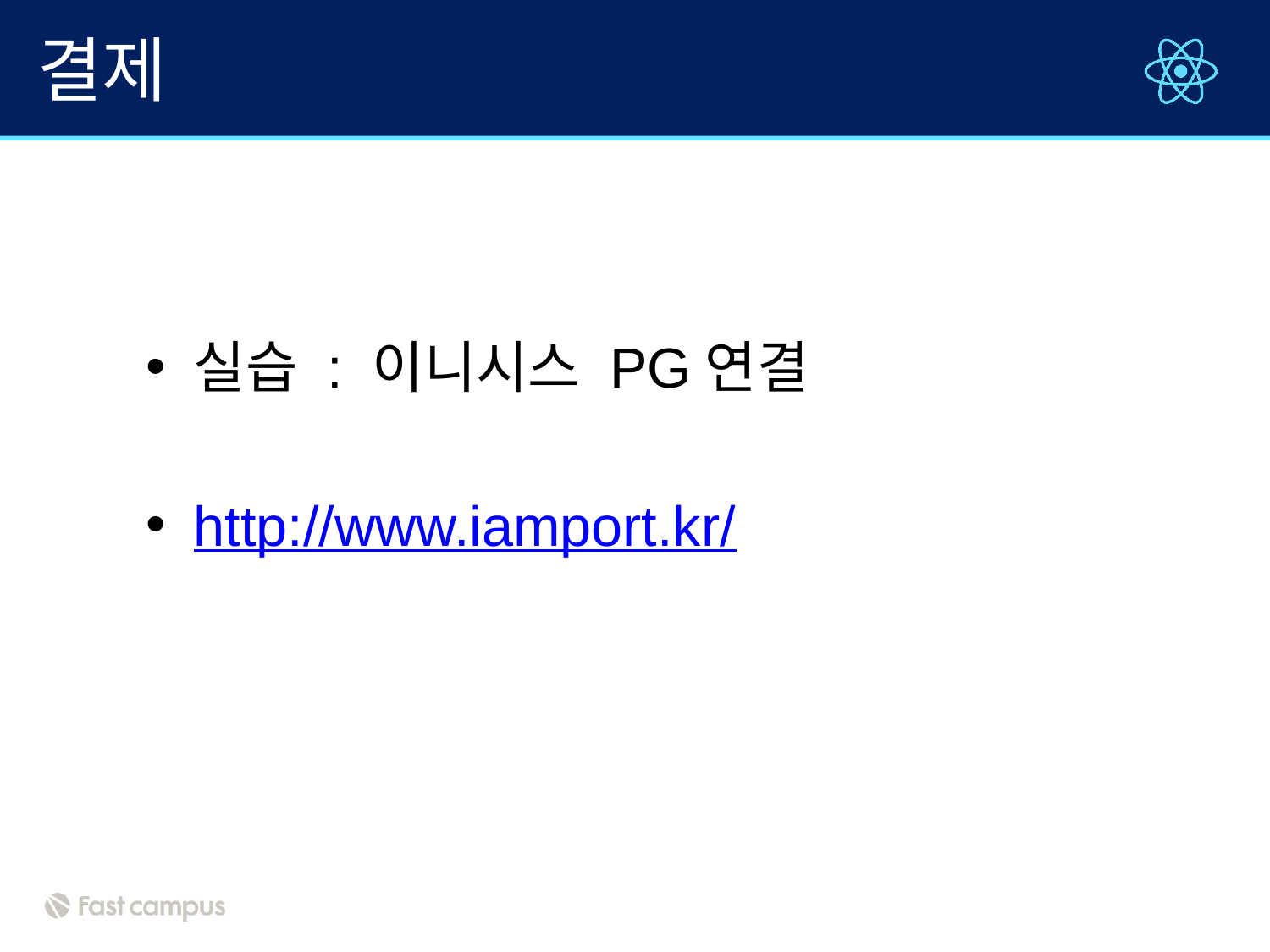

# 결제

실습 : 이니시스 PG연결

http://www.iamport.kr/